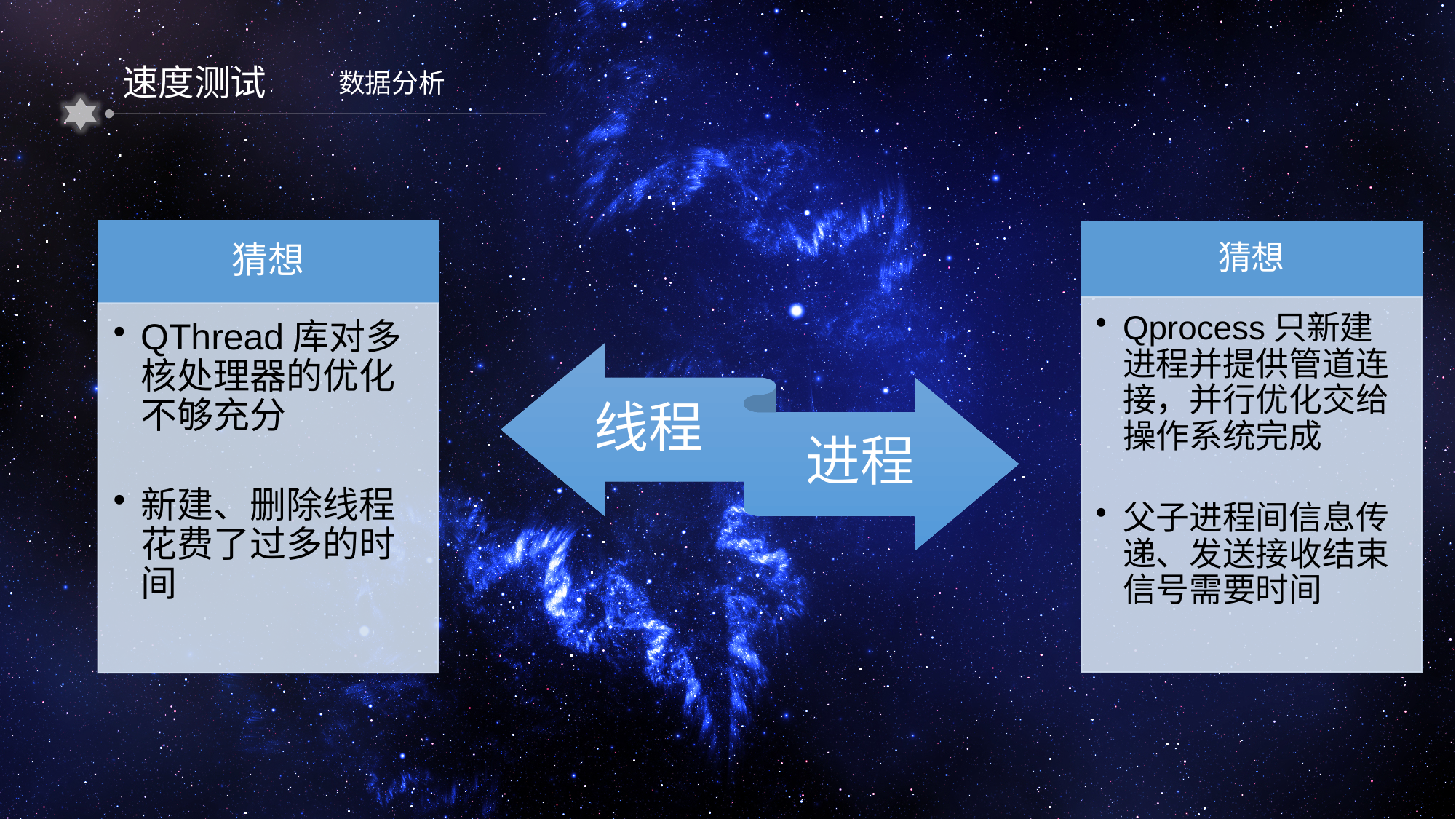

速度测试
数据分析
猜想
QThread库对多核处理器的优化不够充分

新建、删除线程花费了过多的时间
猜想
Qprocess只新建进程并提供管道连接，并行优化交给操作系统完成

父子进程间信息传递、发送接收结束信号需要时间
线程
进程